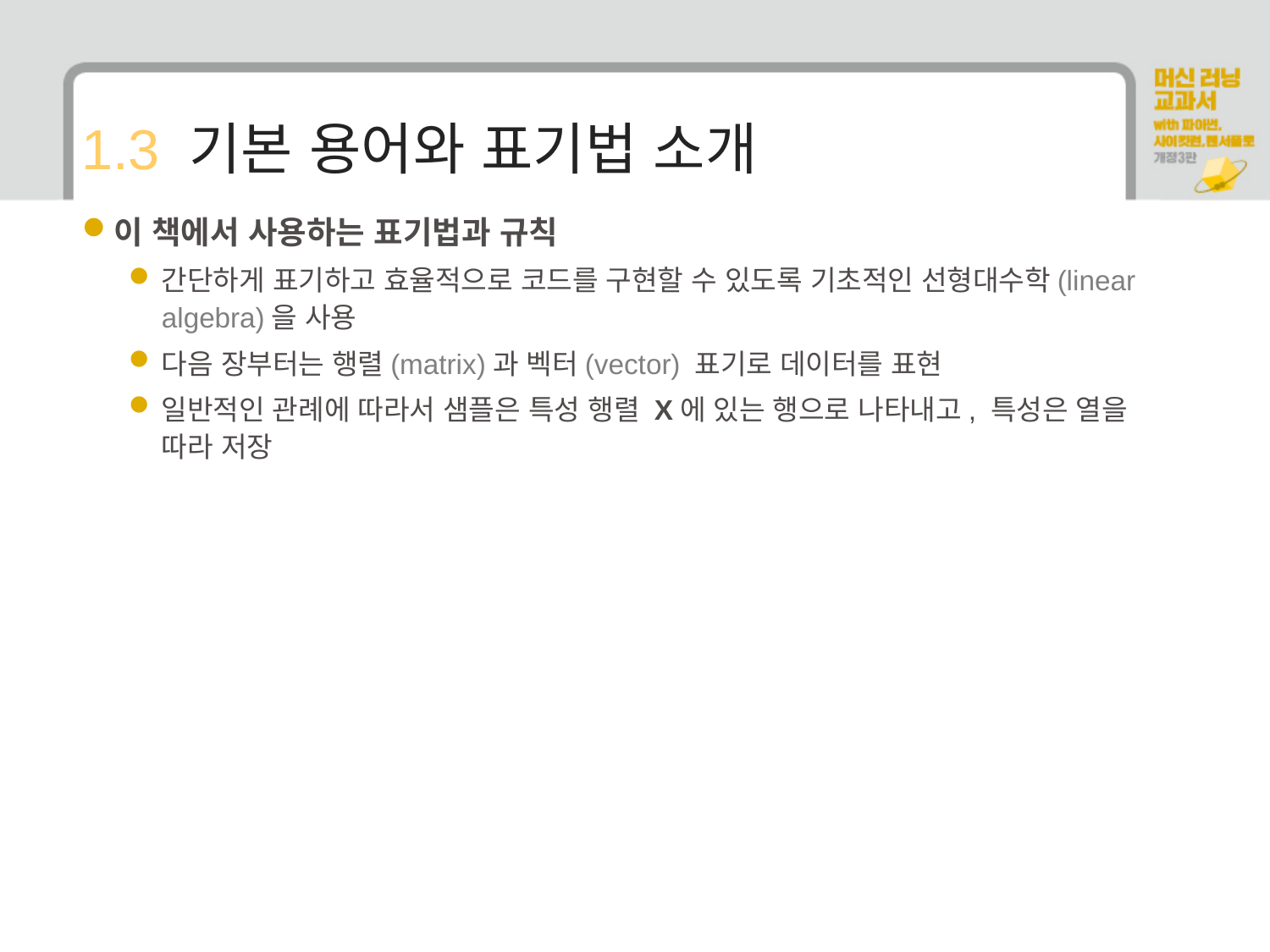

# 1.3 기본 용어와 표기법 소개
이 책에서 사용하는 표기법과 규칙
간단하게 표기하고 효율적으로 코드를 구현할 수 있도록 기초적인 선형대수학(linear algebra)을 사용
다음 장부터는 행렬(matrix)과 벡터(vector) 표기로 데이터를 표현
일반적인 관례에 따라서 샘플은 특성 행렬 X에 있는 행으로 나타내고, 특성은 열을 따라 저장